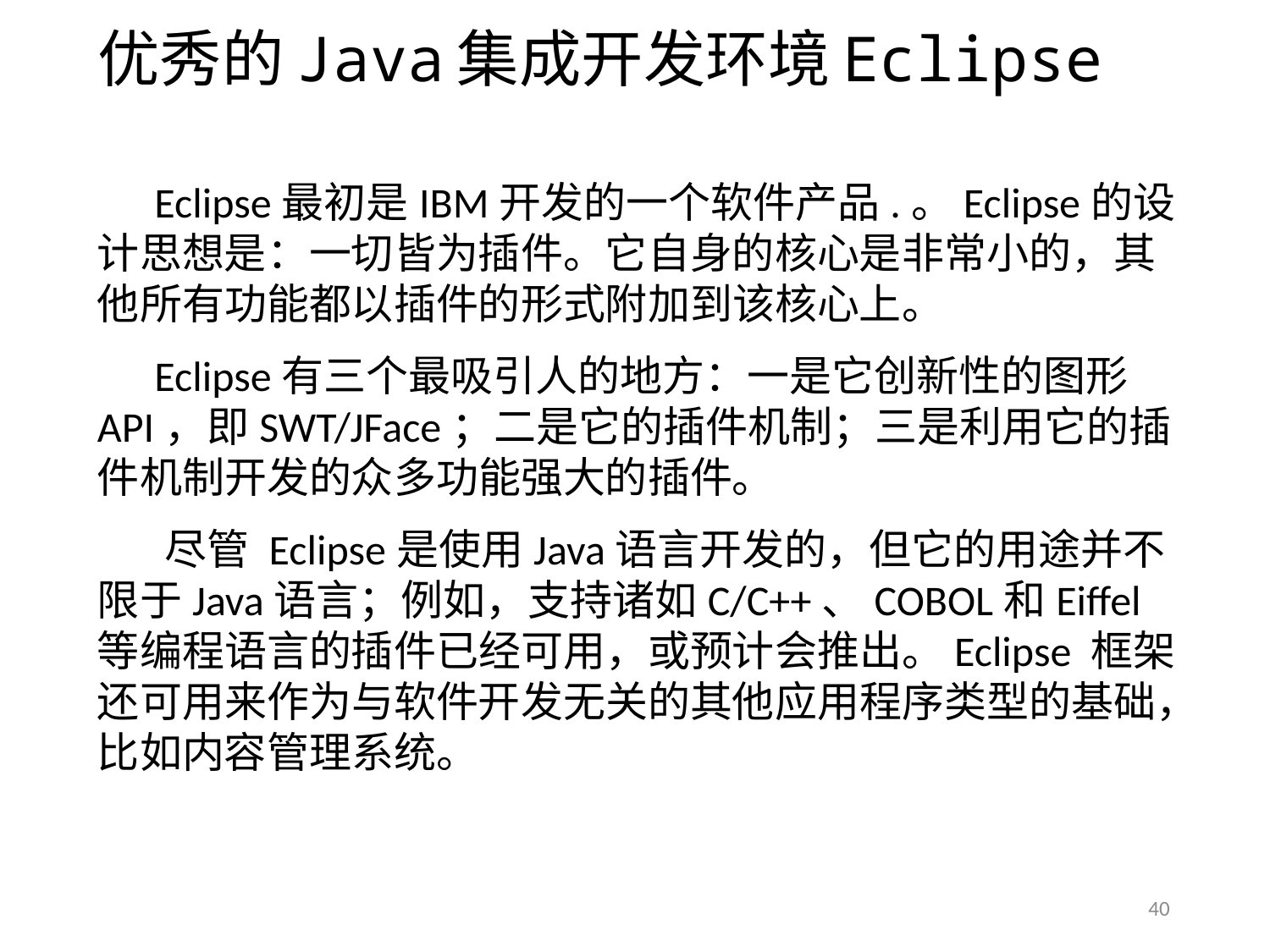

优秀的Java集成开发环境Eclipse
      Eclipse最初是IBM开发的一个软件产品.。Eclipse的设计思想是：一切皆为插件。它自身的核心是非常小的，其他所有功能都以插件的形式附加到该核心上。
      Eclipse有三个最吸引人的地方：一是它创新性的图形API，即SWT/JFace；二是它的插件机制；三是利用它的插件机制开发的众多功能强大的插件。
      尽管 Eclipse是使用Java语言开发的，但它的用途并不限于Java语言；例如，支持诸如C/C++、COBOL和Eiffel等编程语言的插件已经可用，或预计会推出。Eclipse 框架还可用来作为与软件开发无关的其他应用程序类型的基础，比如内容管理系统。
40